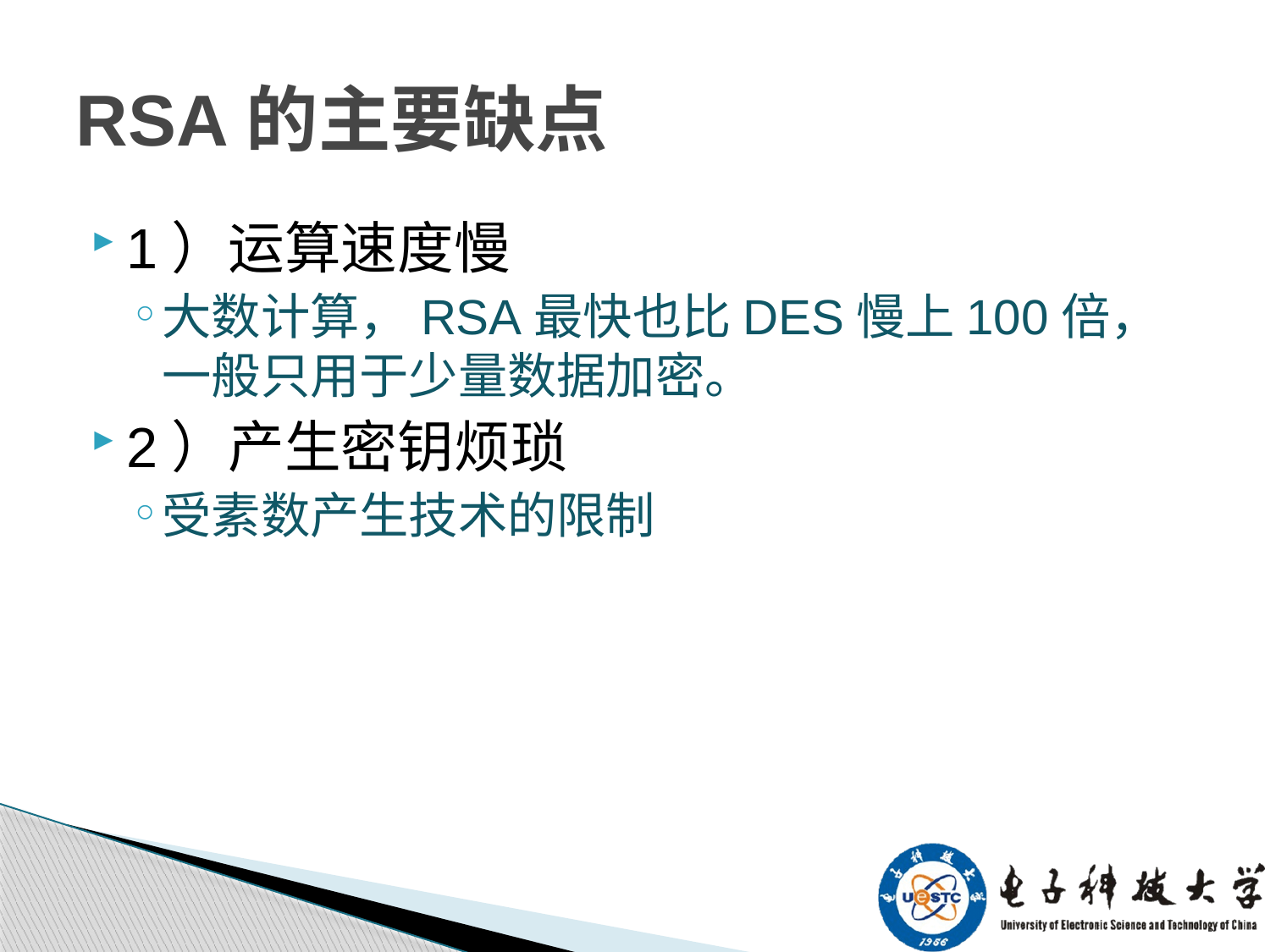

# RSA的主要缺点
1）运算速度慢
大数计算，RSA最快也比DES慢上100倍，一般只用于少量数据加密。
2）产生密钥烦琐
受素数产生技术的限制
187